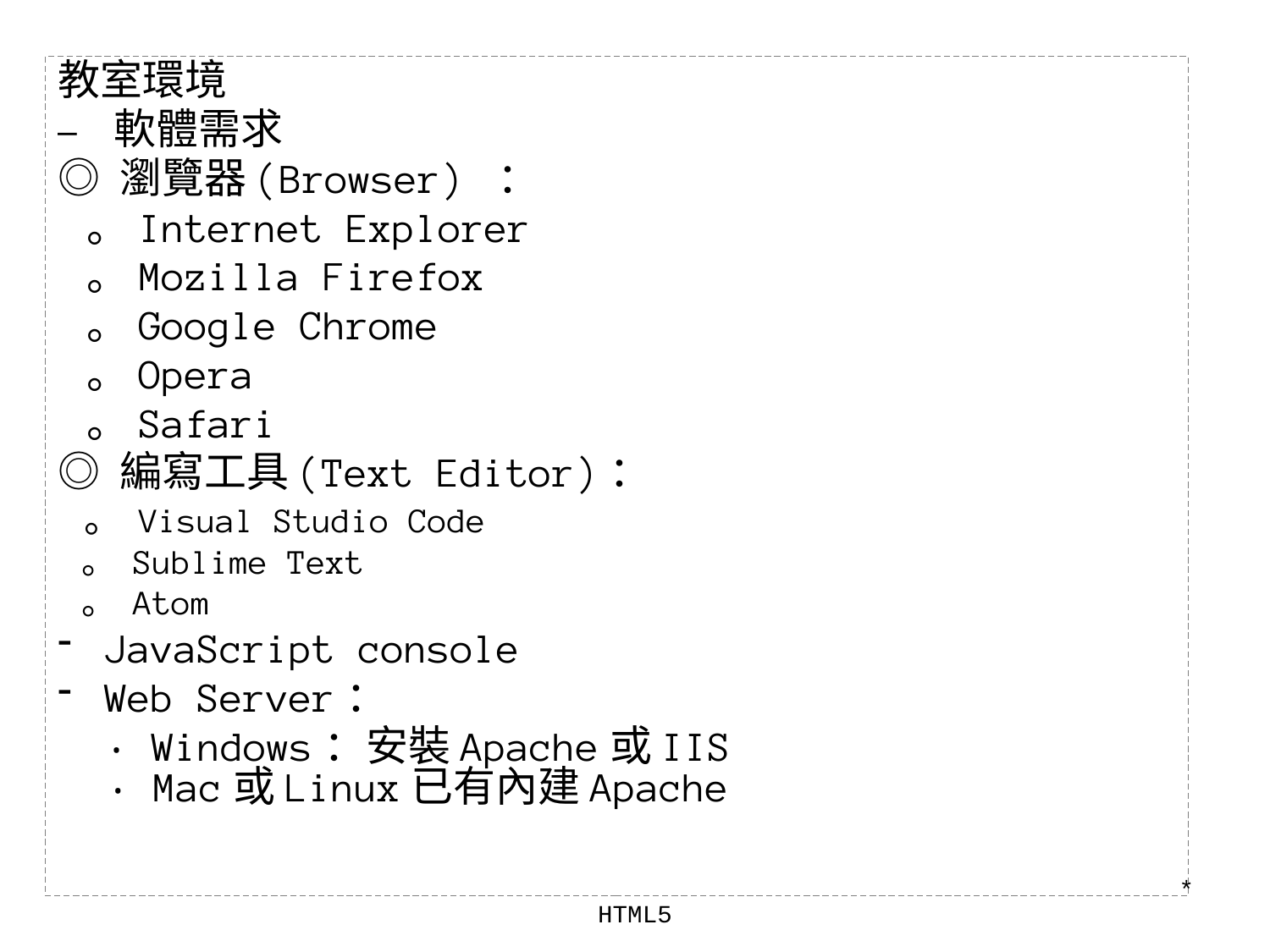

# 教室環境
- 軟體需求
◎ 瀏覽器(Browser) ：
  。Internet Explorer
  。Mozilla Firefox
  。Google Chrome
  。Opera
  。Safari
◎ 編寫工具(Text Editor)：
  。 Visual Studio Code
  。 Sublime Text
  。 Atom
JavaScript console
Web Server：
  ‧ Windows：安裝Apache或IIS
‧ Mac或Linux已有內建Apache

*
HTML5